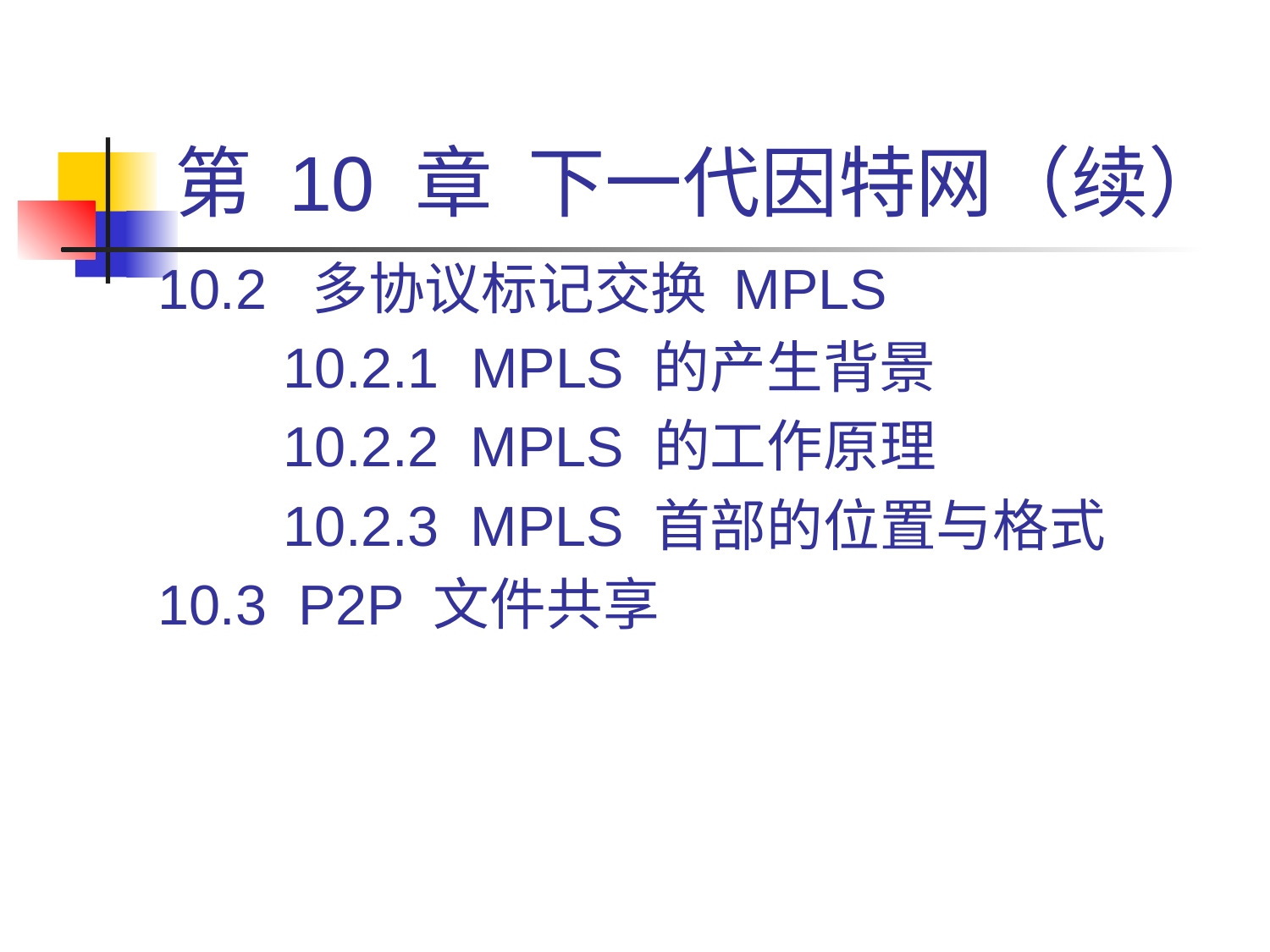

# 第 10 章  下一代因特网（续）
10.2  多协议标记交换 MPLS
        10.2.1  MPLS 的产生背景
        10.2.2  MPLS 的工作原理
        10.2.3  MPLS 首部的位置与格式
10.3  P2P 文件共享